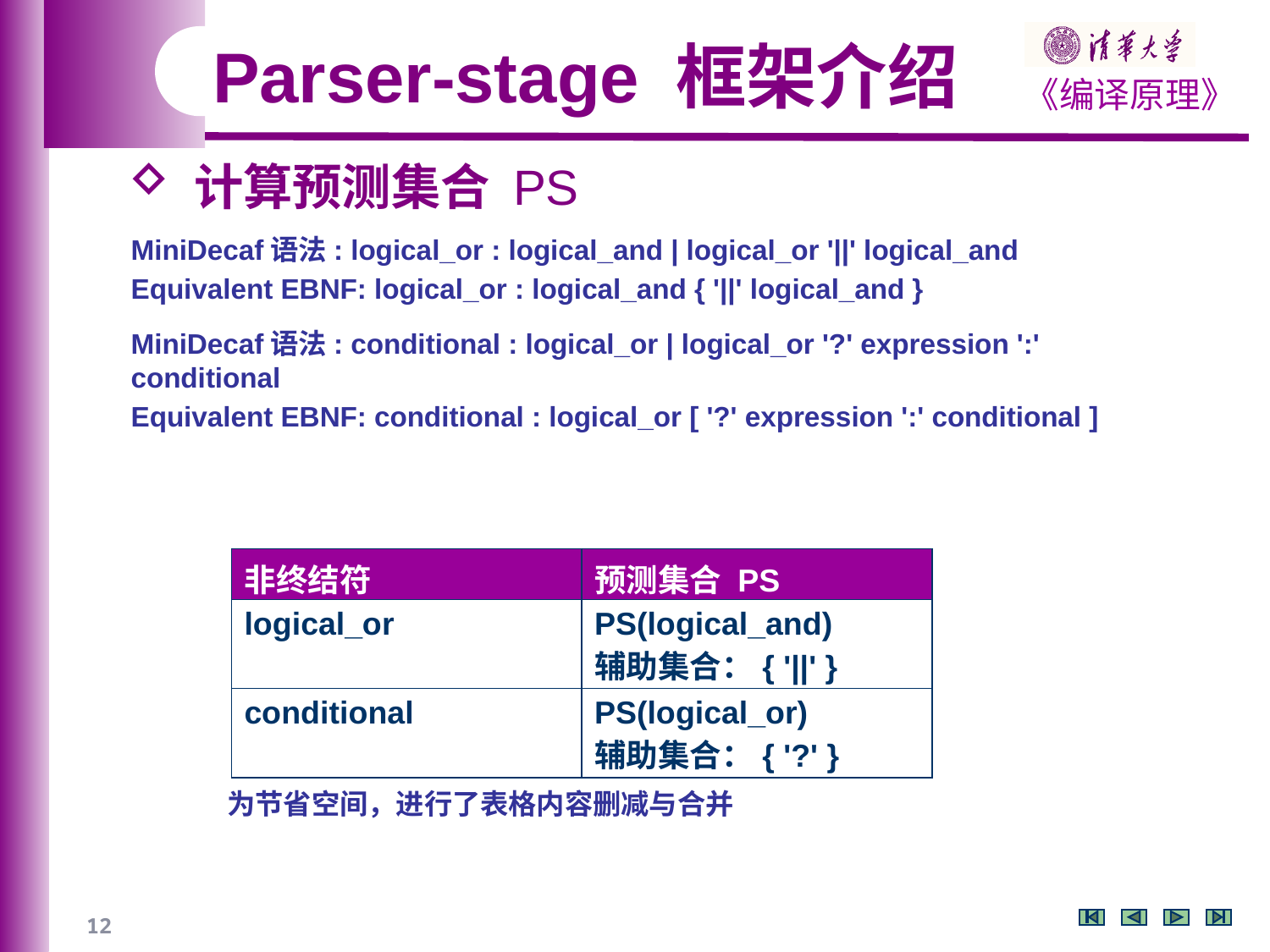

Parser-stage 框架介绍
 计算预测集合 PS

MiniDecaf语法: logical_or : logical_and | logical_or '||' logical_and
Equivalent EBNF: logical_or : logical_and { '||' logical_and }
MiniDecaf语法: conditional : logical_or | logical_or '?' expression ':' conditional
Equivalent EBNF: conditional : logical_or [ '?' expression ':' conditional ]
| 非终结符 | 预测集合 PS |
| --- | --- |
| logical\_or | PS(logical\_and) 辅助集合：{ '||' } |
| conditional | PS(logical\_or) 辅助集合：{ '?' } |
为节省空间，进行了表格内容删减与合并
12